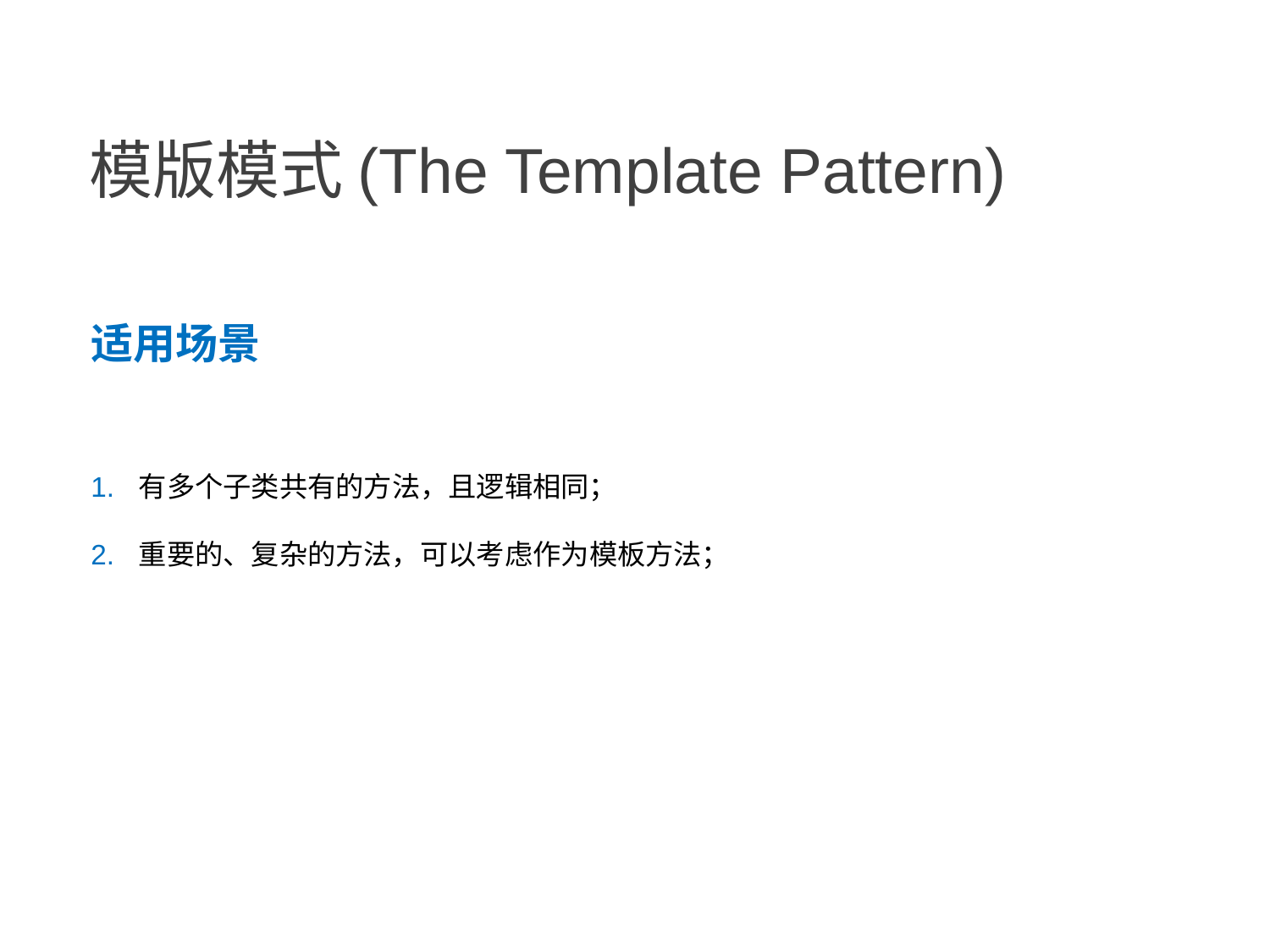

模版模式(The Template Pattern)
适用场景

有多个子类共有的方法，且逻辑相同；
重要的、复杂的方法，可以考虑作为模板方法；